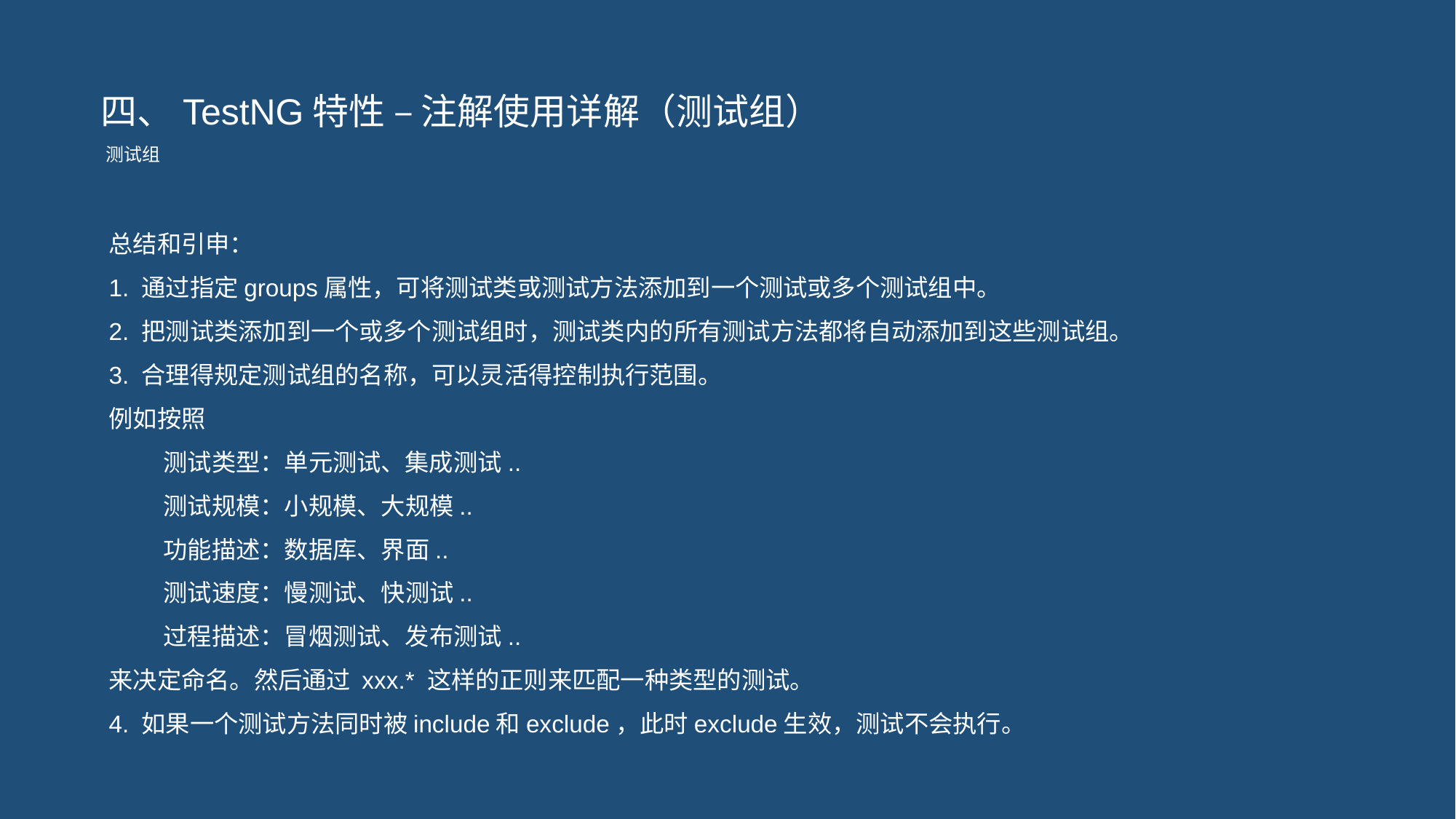

四、TestNG特性 – 注解使用详解（测试组）
测试组
总结和引申：
1. 通过指定groups属性，可将测试类或测试方法添加到一个测试或多个测试组中。
2. 把测试类添加到一个或多个测试组时，测试类内的所有测试方法都将自动添加到这些测试组。
3. 合理得规定测试组的名称，可以灵活得控制执行范围。
例如按照
测试类型：单元测试、集成测试..
测试规模：小规模、大规模..
功能描述：数据库、界面..
测试速度：慢测试、快测试..
过程描述：冒烟测试、发布测试..
来决定命名。然后通过 xxx.* 这样的正则来匹配一种类型的测试。
4. 如果一个测试方法同时被include和exclude，此时exclude生效，测试不会执行。